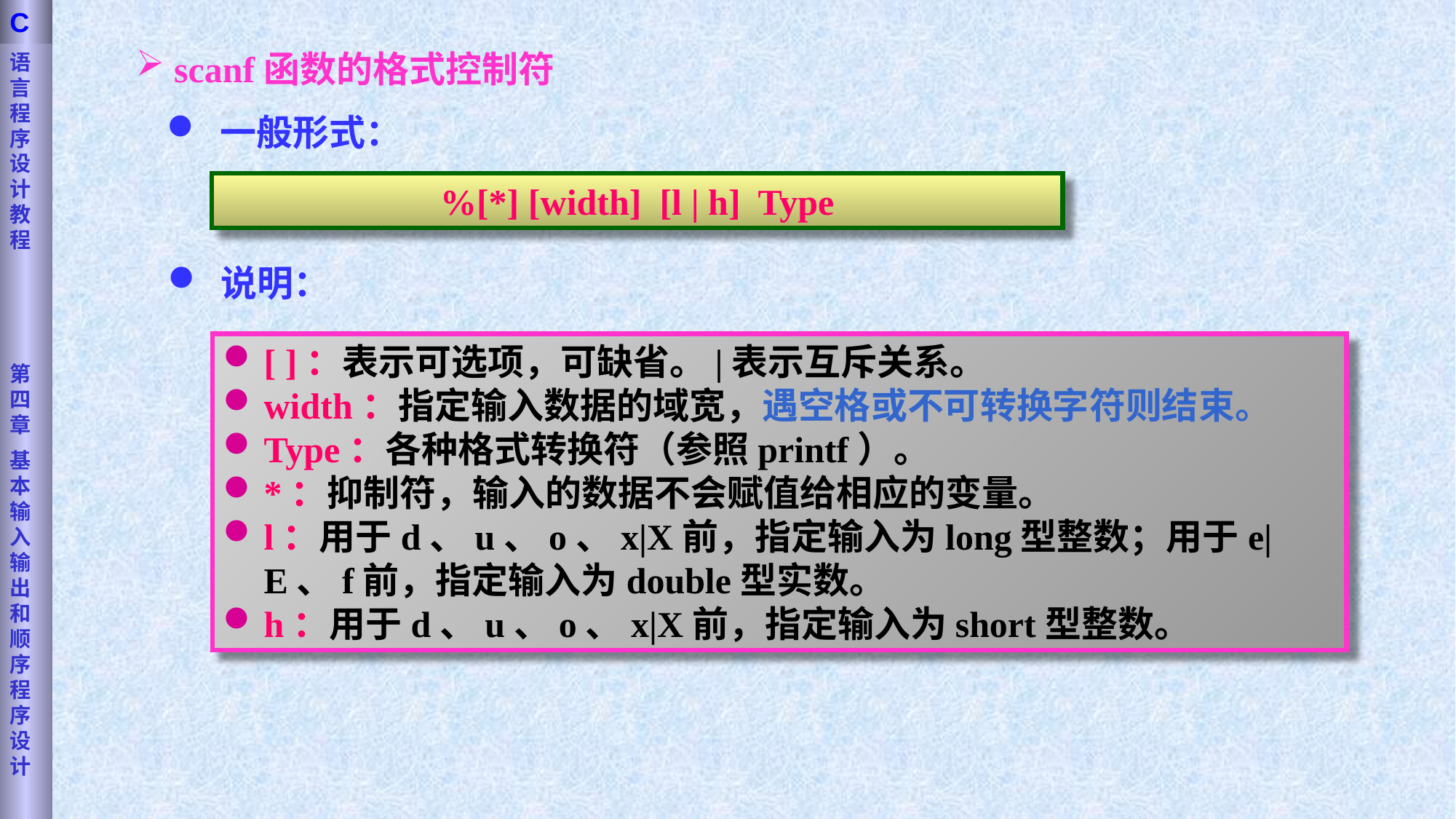

语言程序设计教程

第四章
基本输入输出和顺序程序设计
C
 scanf函数的格式控制符
 一般形式：
%[*] [width]  [l | h]  Type
 说明：
[ ]：表示可选项，可缺省。|表示互斥关系。
width：指定输入数据的域宽，遇空格或不可转换字符则结束。
Type：各种格式转换符（参照printf）。
*：抑制符，输入的数据不会赋值给相应的变量。
l：用于d、u、o、x|X前，指定输入为long型整数；用于e|E、f前，指定输入为double型实数。
h：用于d、u、o、x|X前，指定输入为short型整数。